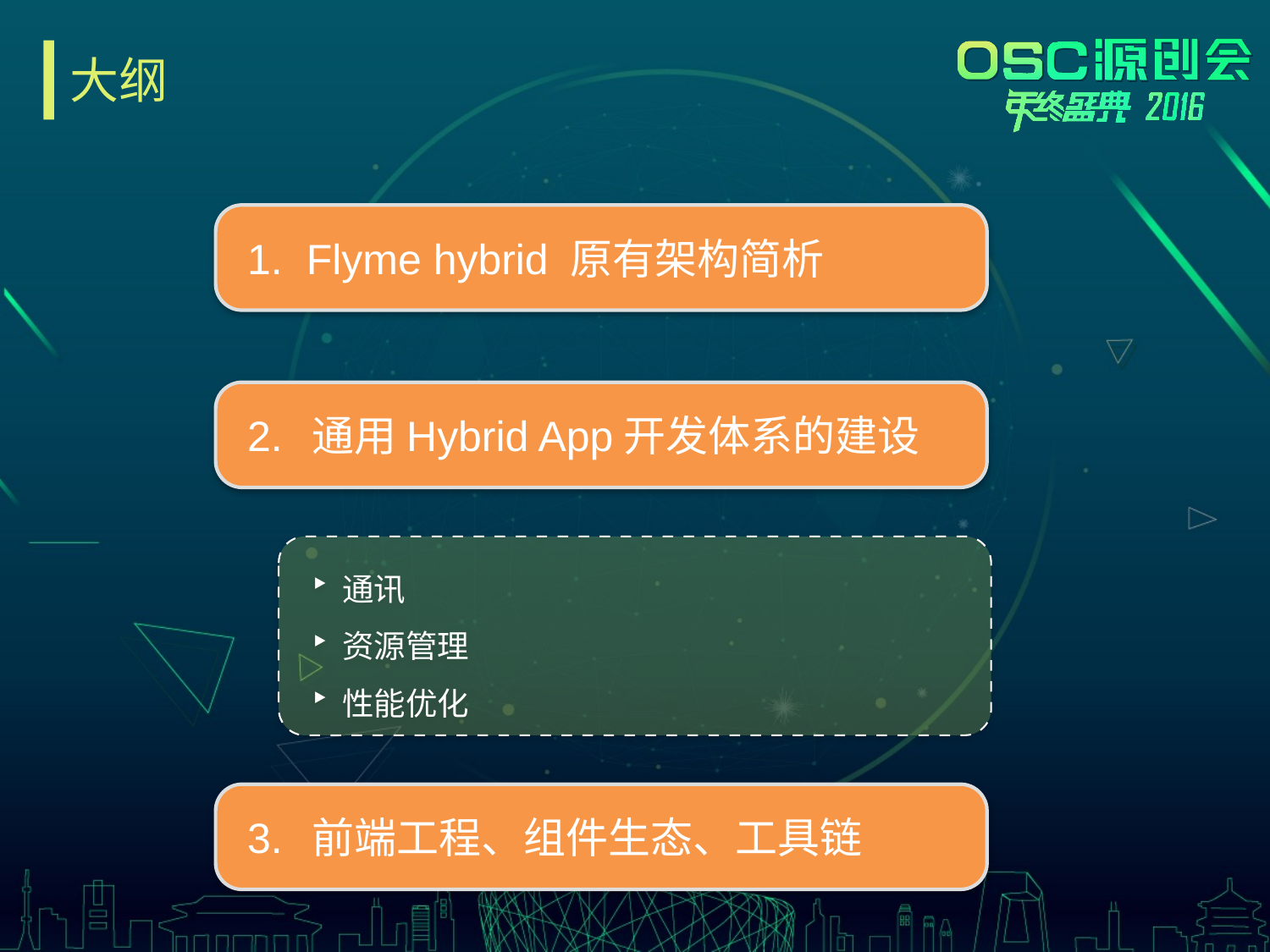

# 大纲
  Flyme hybrid 原有架构简析
  通用Hybrid App开发体系的建设
通讯
资源管理
性能优化
  前端工程、组件生态、工具链